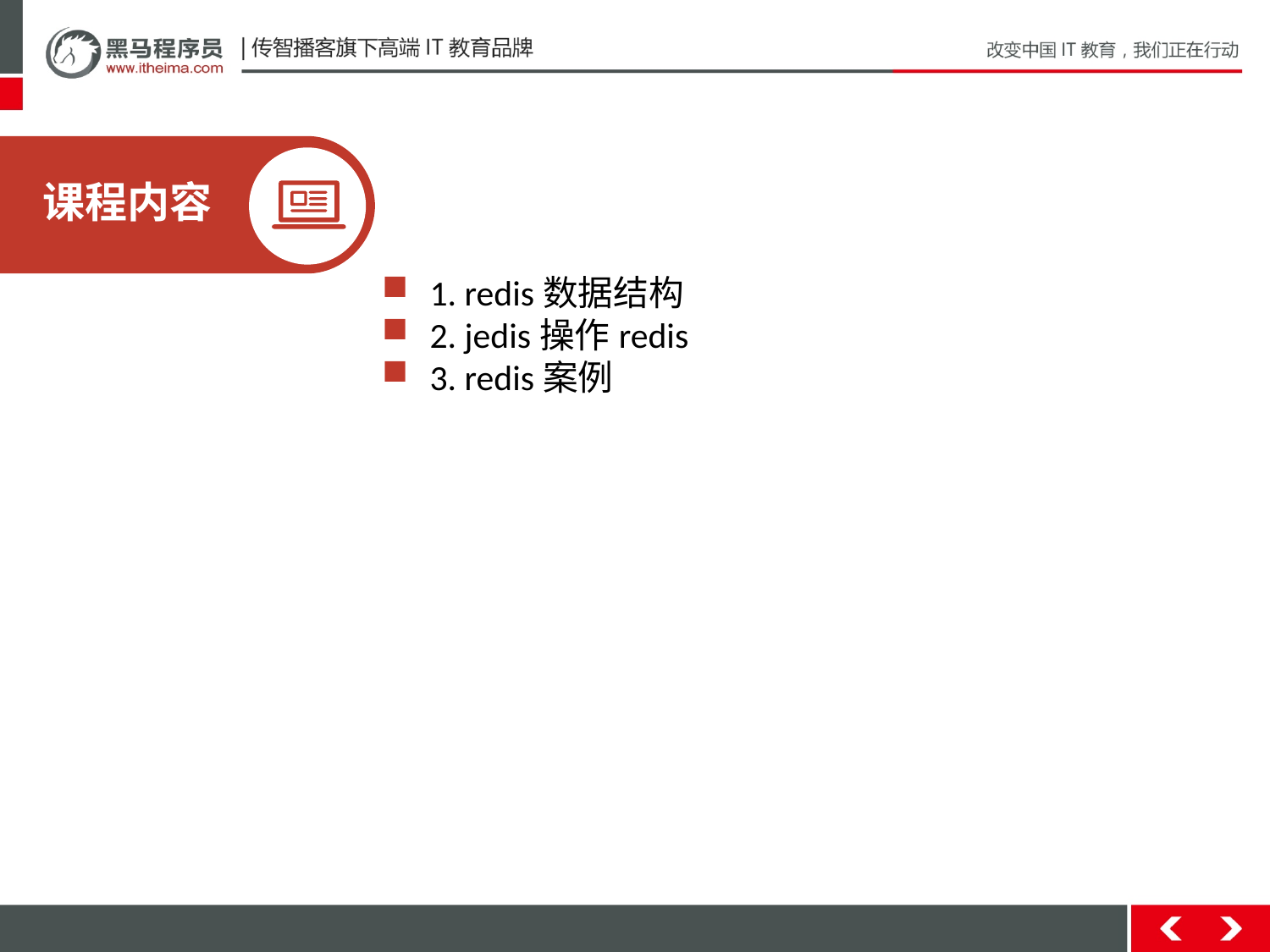

课程内容

1. redis数据结构
2. jedis操作redis
3. redis案例